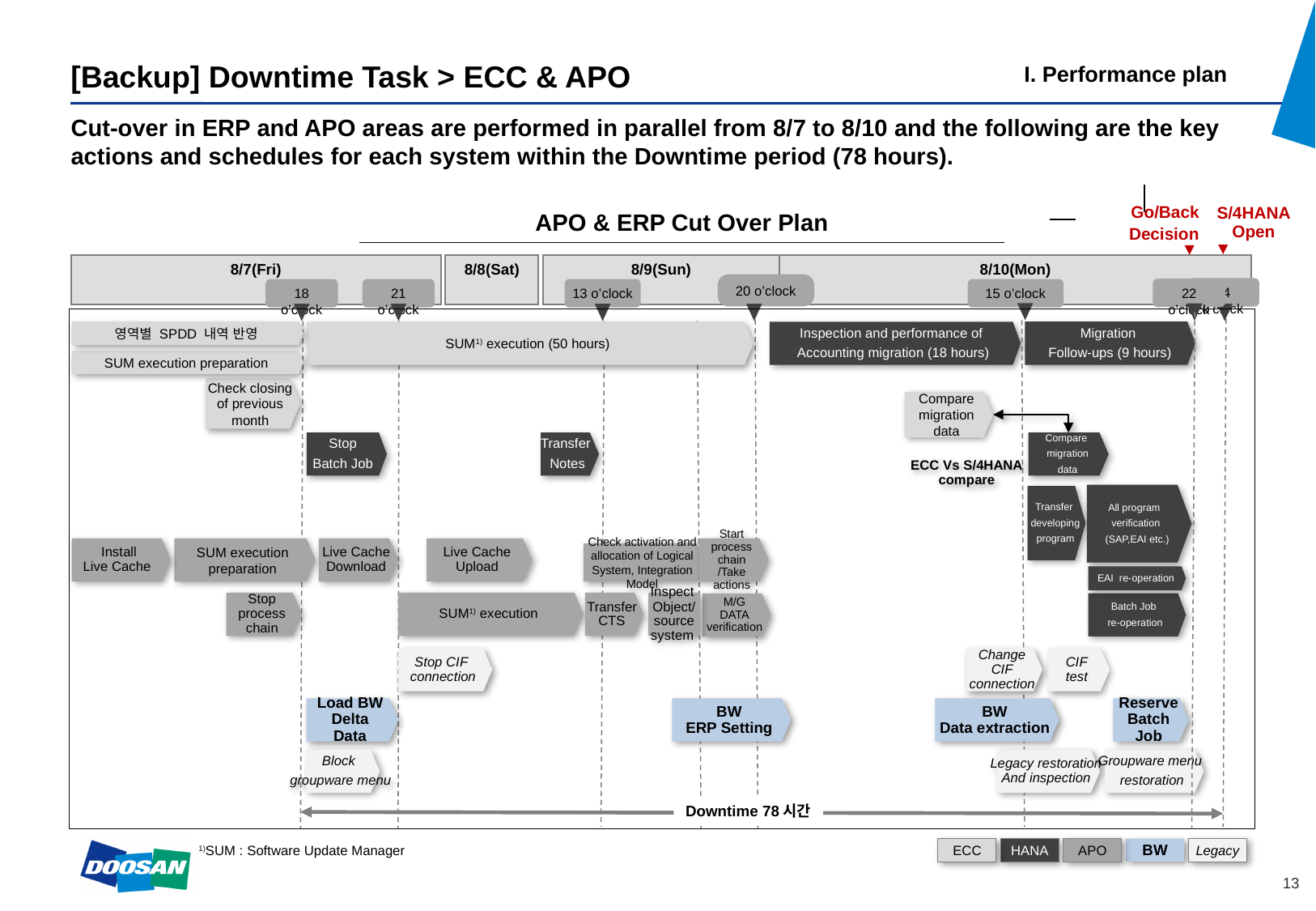

I. Performance plan
# [Backup] Downtime Task > ECC & APO
Cut-over in ERP and APO areas are performed in parallel from 8/7 to 8/10 and the following are the key actions and schedules for each system within the Downtime period (78 hours).
APO & ERP Cut Over Plan
S/4HANA Open
Go/Back
Decision

8/7(Fri)
8/8(Sat)
8/9(Sun)
8/10(Mon)
20 o’clock
24 o’clock
22 o’clock
18 o’clock
21 o’clock
13 o’clock
15 o’clock

영역별 SPDD 내역 반영
Migration
 Follow-ups (9 hours)
Inspection and performance of
Accounting migration (18 hours)
SUM1) execution (50 hours)
SUM execution preparation
Check closing of previous month
Compare migration data
Stop
Batch Job
Transfer
Notes
Compare
 migration
 data
ECC Vs S/4HANA
compare
All program
verification
 (SAP,EAI etc.)
Transfer
 developing
 program
Install
Live Cache
SUM execution preparation
Live Cache
Download
Live Cache Upload
Start process chain
/Take actions
Check activation and allocation of Logical System, Integration Model
EAI  re-operation
Stop process chain
SUM1) execution
Transfer
CTS
Inspect
Object/
source system
Batch Job
re-operation
M/G
DATA verification
Stop CIF  connection
Change
CIF connection
CIF
test
Load BW Delta
Data
BW
ERP Setting
BW
Data extraction
Reserve Batch Job
Block
groupware menu
Legacy restoration
And inspection
Groupware menu
restoration
Downtime 78시간
1)SUM : Software Update Manager
ECC
HANA
APO
BW
Legacy